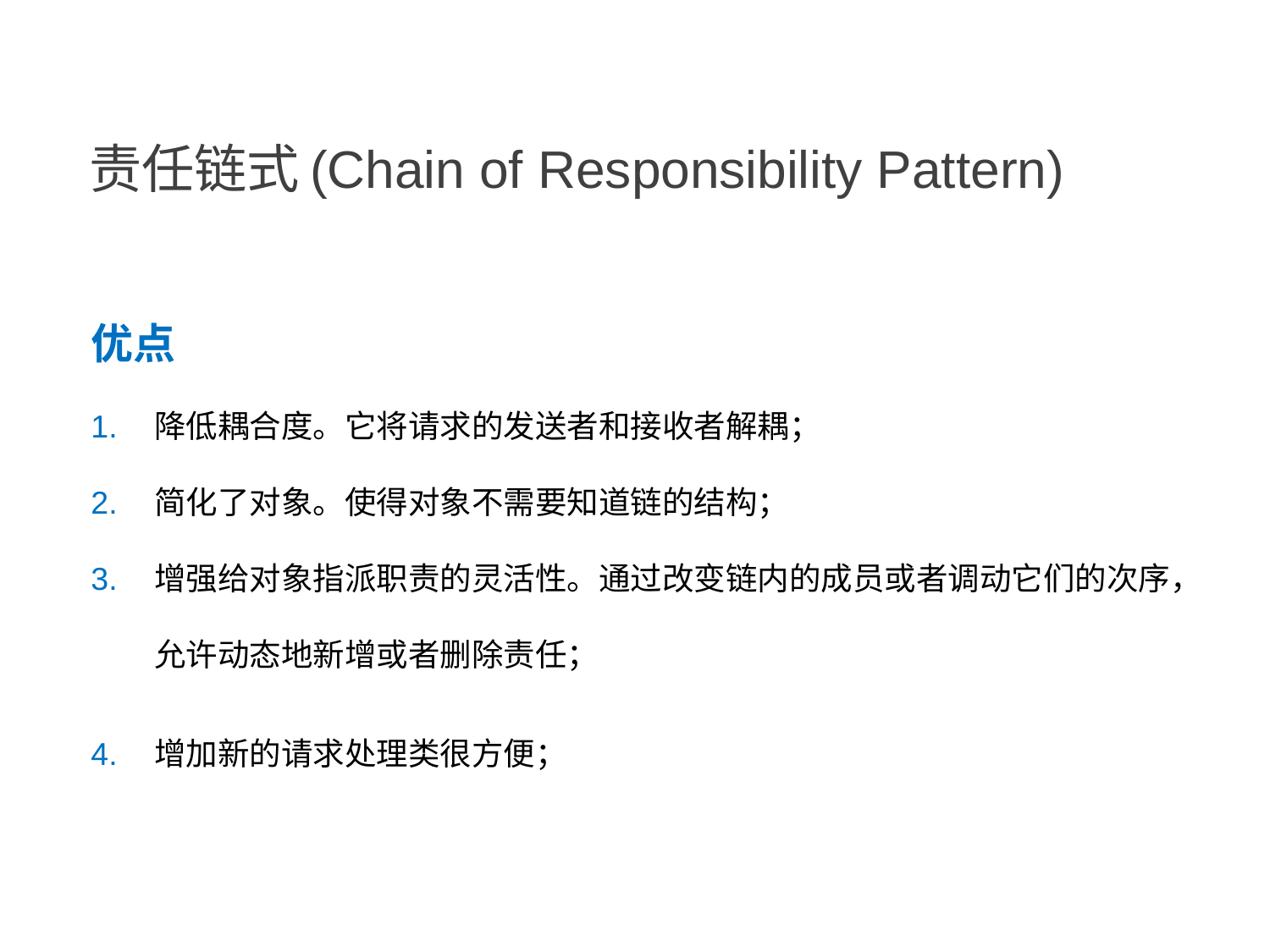

责任链式(Chain of Responsibility Pattern)
优点
降低耦合度。它将请求的发送者和接收者解耦；
简化了对象。使得对象不需要知道链的结构；
增强给对象指派职责的灵活性。通过改变链内的成员或者调动它们的次序，允许动态地新增或者删除责任；
增加新的请求处理类很方便；